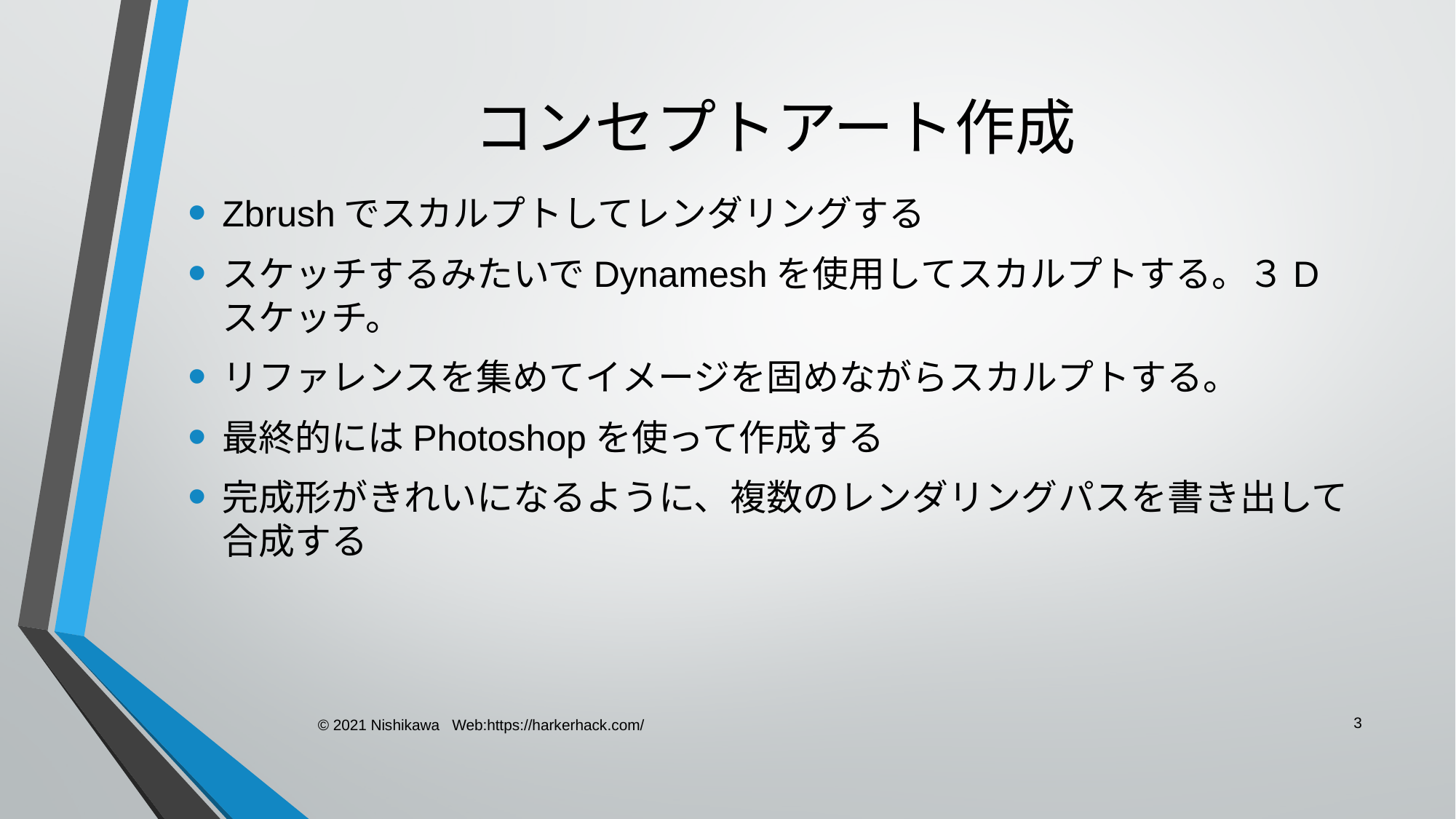

# コンセプトアート作成
Zbrushでスカルプトしてレンダリングする
スケッチするみたいでDynameshを使用してスカルプトする。３Dスケッチ。
リファレンスを集めてイメージを固めながらスカルプトする。
最終的にはPhotoshopを使って作成する
完成形がきれいになるように、複数のレンダリングパスを書き出して合成する
3
© 2021 Nishikawa   Web:https://harkerhack.com/